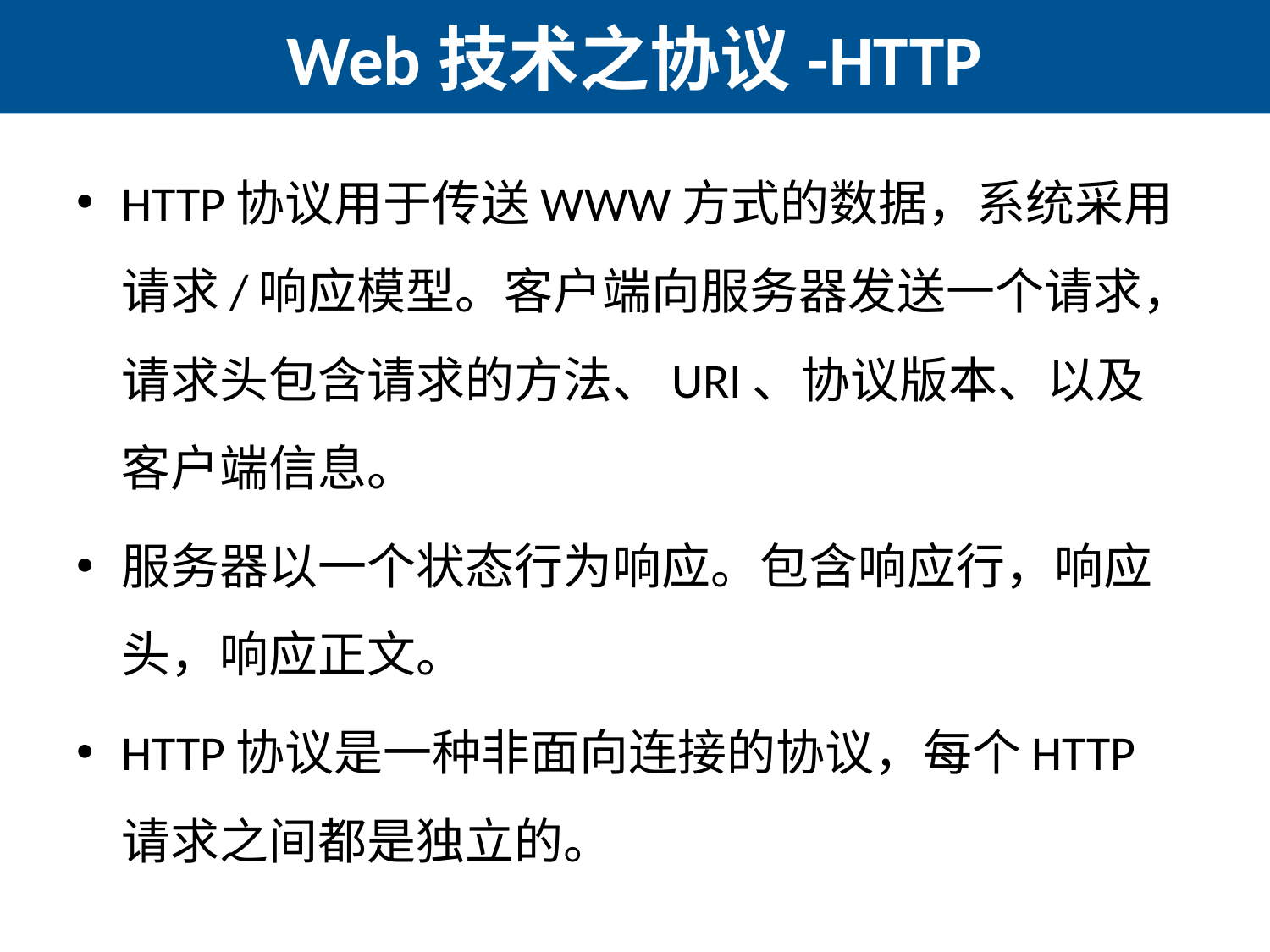

# Web技术之协议-HTTP
HTTP协议用于传送WWW方式的数据，系统采用请求/响应模型。客户端向服务器发送一个请求，请求头包含请求的方法、URI、协议版本、以及客户端信息。
服务器以一个状态行为响应。包含响应行，响应头，响应正文。
HTTP协议是一种非面向连接的协议，每个HTTP请求之间都是独立的。